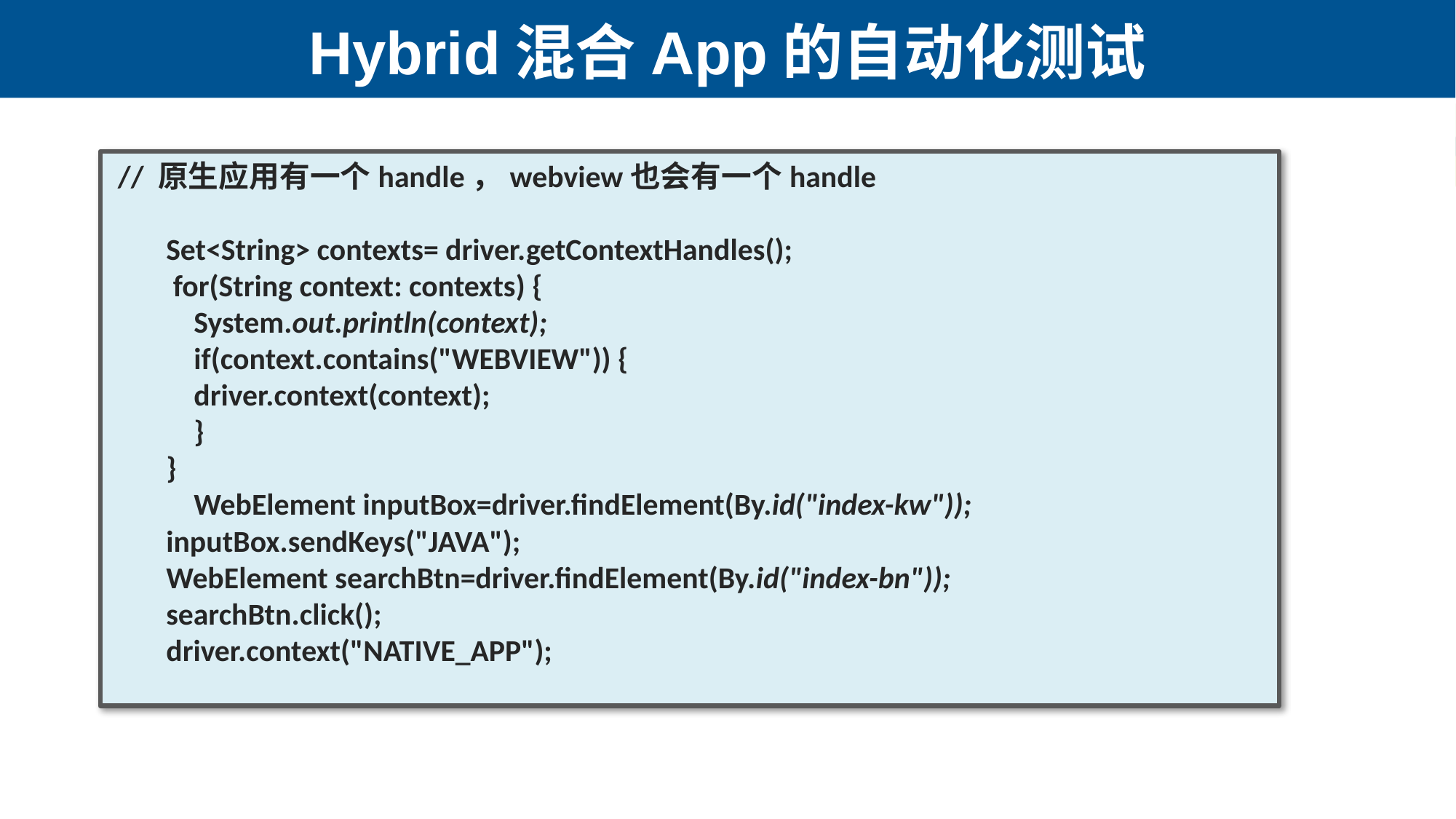

# Hybrid混合App的自动化测试
 // 原生应用有一个handle，webview也会有一个handle

        Set<String> contexts= driver.getContextHandles();
         for(String context: contexts) {
            System.out.println(context);
            if(context.contains("WEBVIEW")) {
            driver.context(context);
            }
        }
            WebElement inputBox=driver.findElement(By.id("index-kw"));
        inputBox.sendKeys("JAVA");
        WebElement searchBtn=driver.findElement(By.id("index-bn"));
        searchBtn.click();
        driver.context("NATIVE_APP");